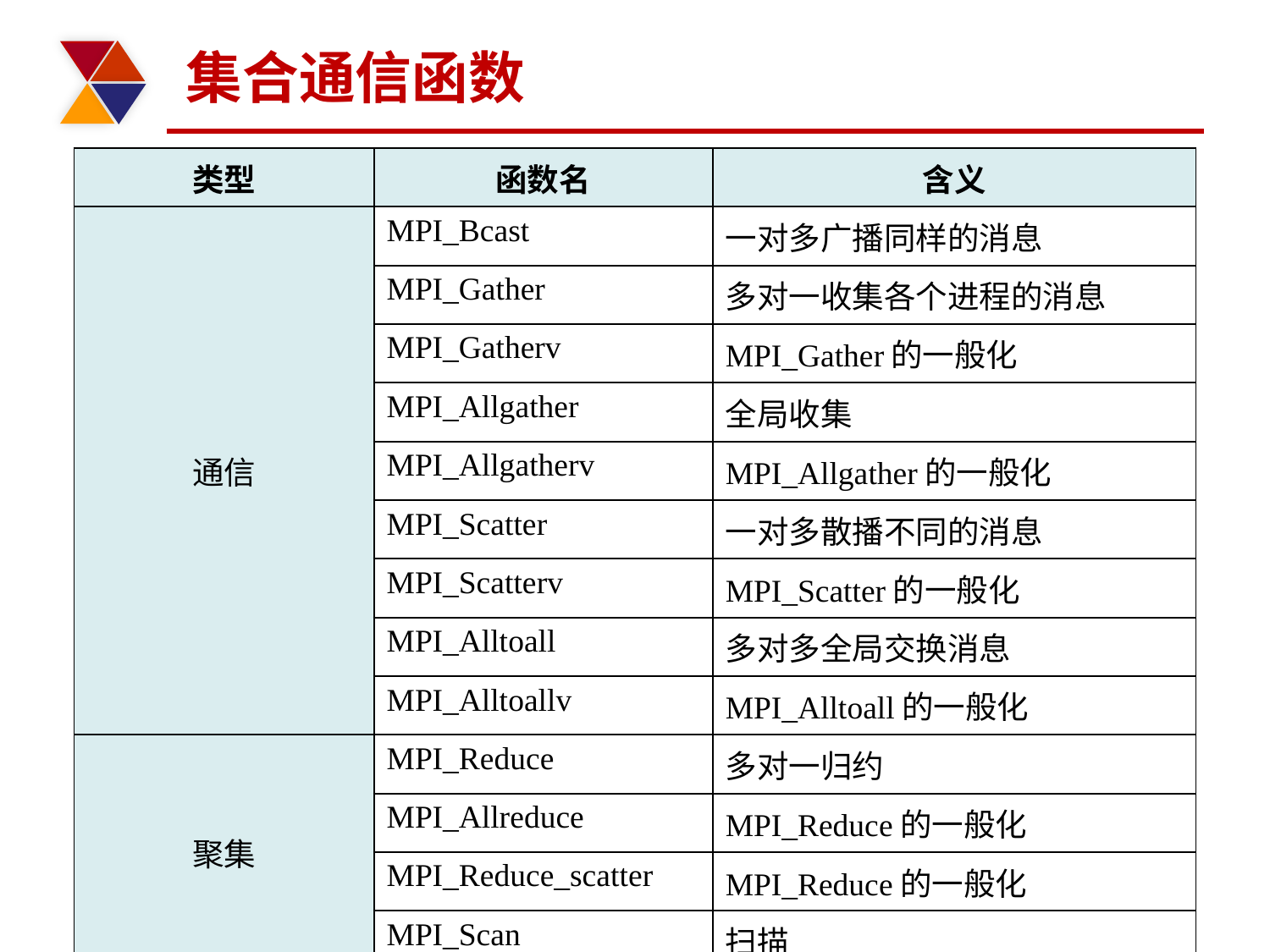

# 集合通信函数
| 类型 | 函数名 | 含义 |
| --- | --- | --- |
| 通信 | MPI\_Bcast | 一对多广播同样的消息 |
|  | MPI\_Gather | 多对一收集各个进程的消息 |
|  | MPI\_Gatherv | MPI\_Gather的一般化 |
|  | MPI\_Allgather | 全局收集 |
|  | MPI\_Allgatherv | MPI\_Allgather的一般化 |
|  | MPI\_Scatter | 一对多散播不同的消息 |
|  | MPI\_Scatterv | MPI\_Scatter的一般化 |
|  | MPI\_Alltoall | 多对多全局交换消息 |
|  | MPI\_Alltoallv | MPI\_Alltoall的一般化 |
| 聚集 | MPI\_Reduce | 多对一归约 |
|  | MPI\_Allreduce | MPI\_Reduce的一般化 |
|  | MPI\_Reduce\_scatter | MPI\_Reduce的一般化 |
|  | MPI\_Scan | 扫描 |
| 同步 | MPI\_Barrier | 路障同步 |